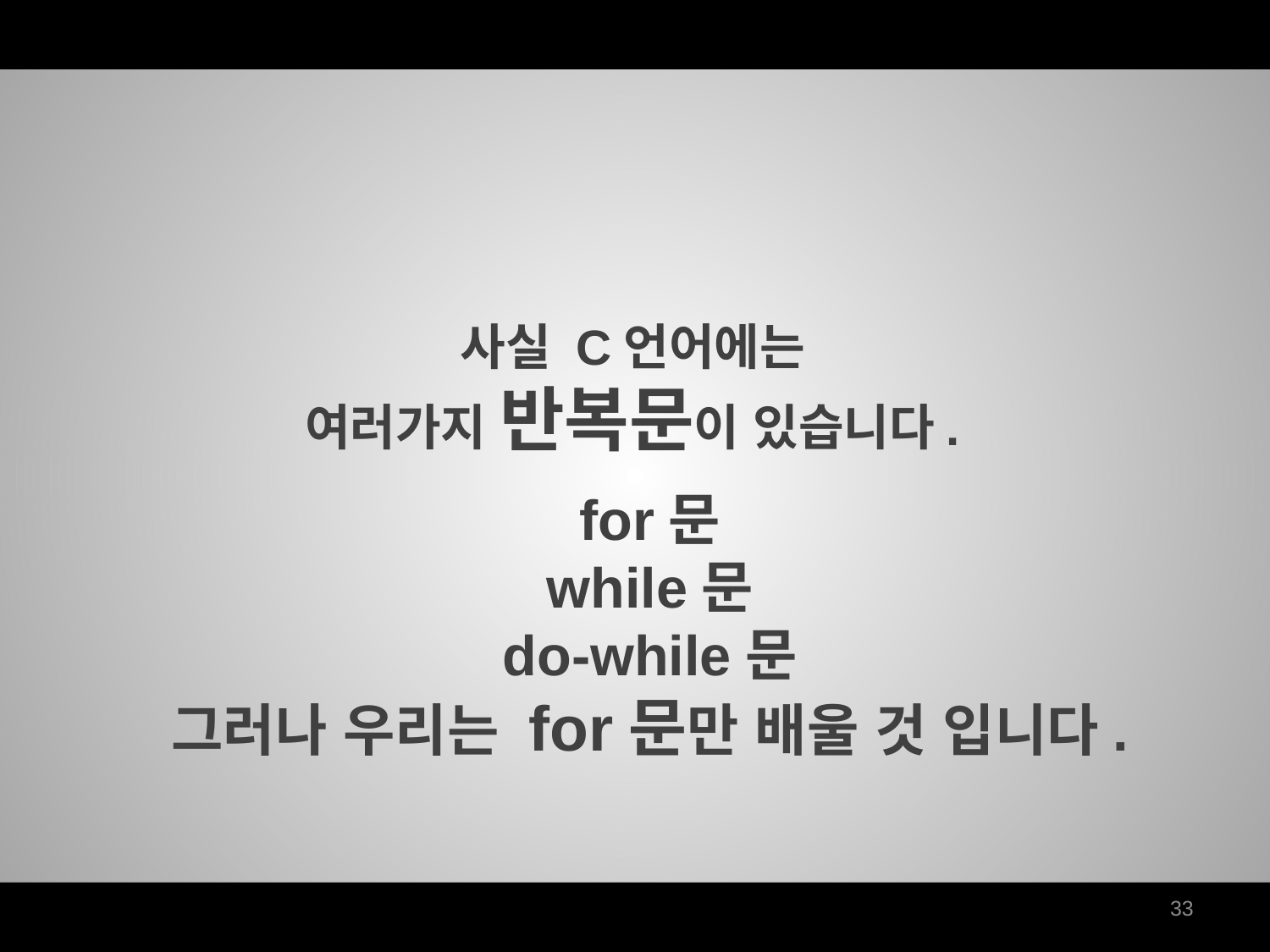

사실 C언어에는
여러가지 반복문이 있습니다.

for문
while문
do-while문
그러나 우리는 for문만 배울 것 입니다.
33